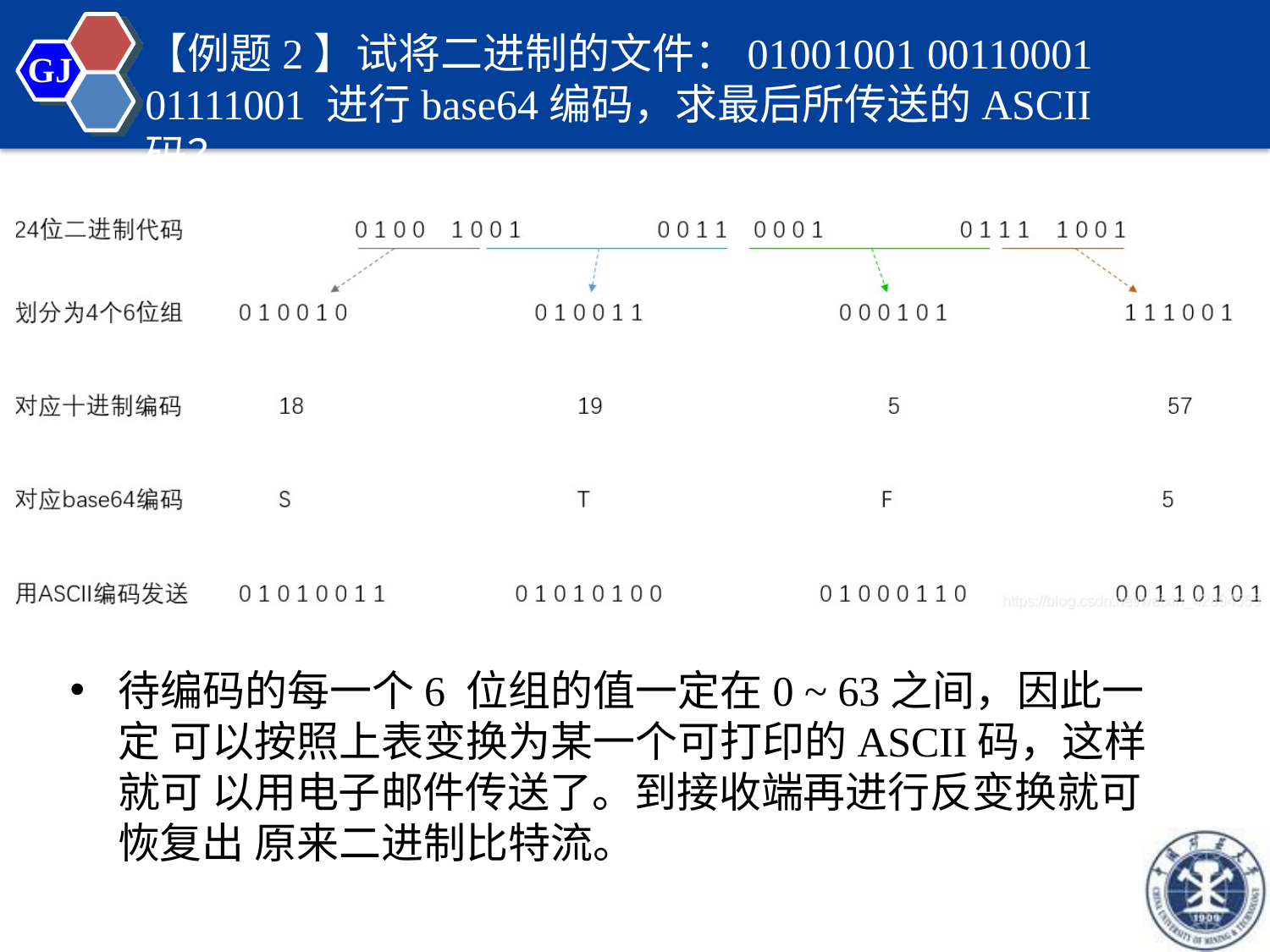

# 【例题2】试将二进制的文件：01001001 00110001
01111001 进行base64编码，求最后所传送的ASCII码？
GJ

待编码的每一个6 位组的值一定在0 ~ 63之间，因此一定 可以按照上表变换为某一个可打印的ASCII码，这样就可 以用电子邮件传送了。到接收端再进行反变换就可恢复出 原来二进制比特流。